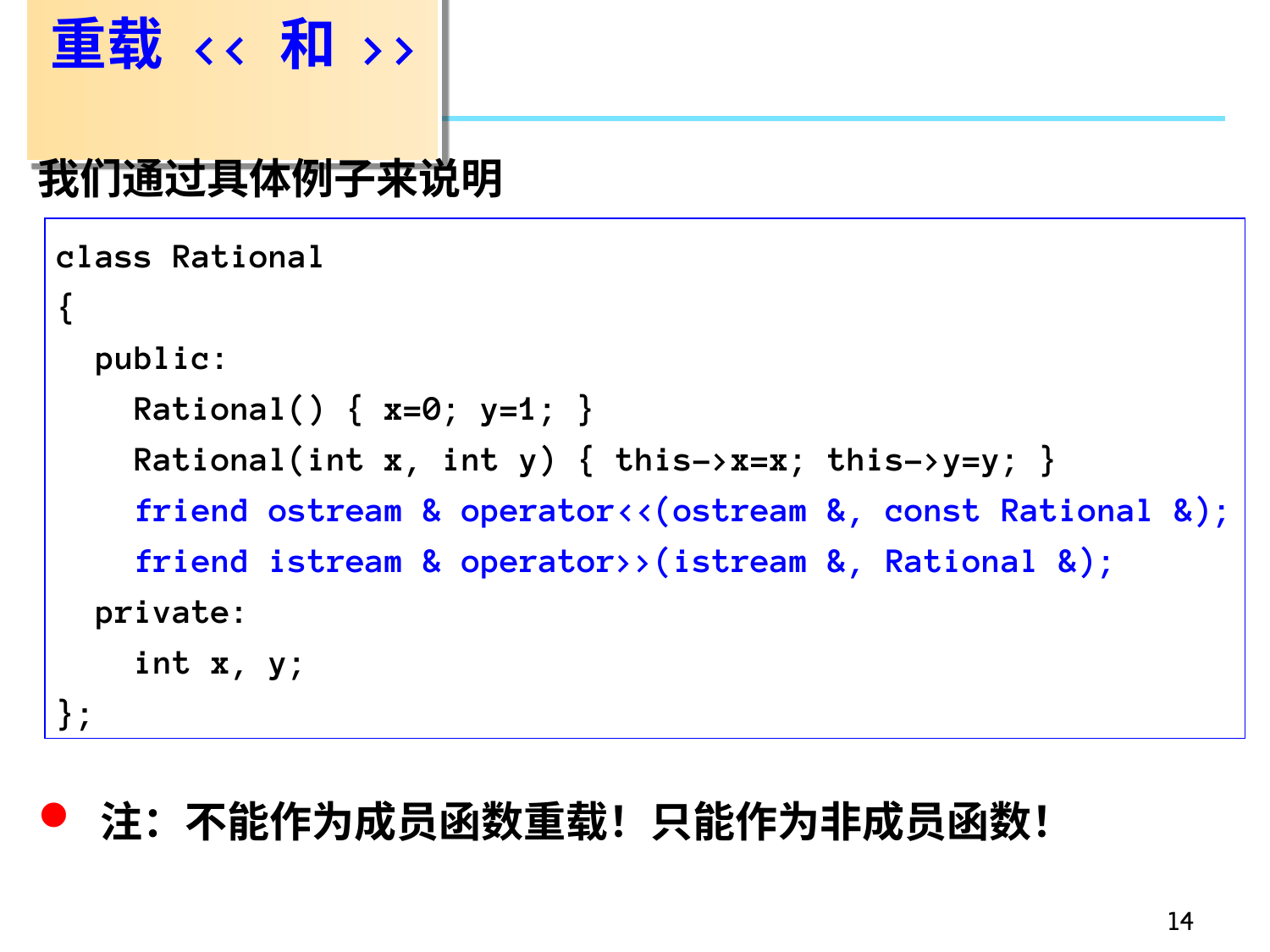

# 重载 << 和 >>
我们通过具体例子来说明
class Rational
{
  public:
    Rational() { x=0; y=1; }
    Rational(int x, int y) { this->x=x; this->y=y; }
    friend ostream & operator<<(ostream &, const Rational &);
    friend istream & operator>>(istream &, Rational &);
  private:
    int x, y;
};
 注：不能作为成员函数重载！只能作为非成员函数！
14